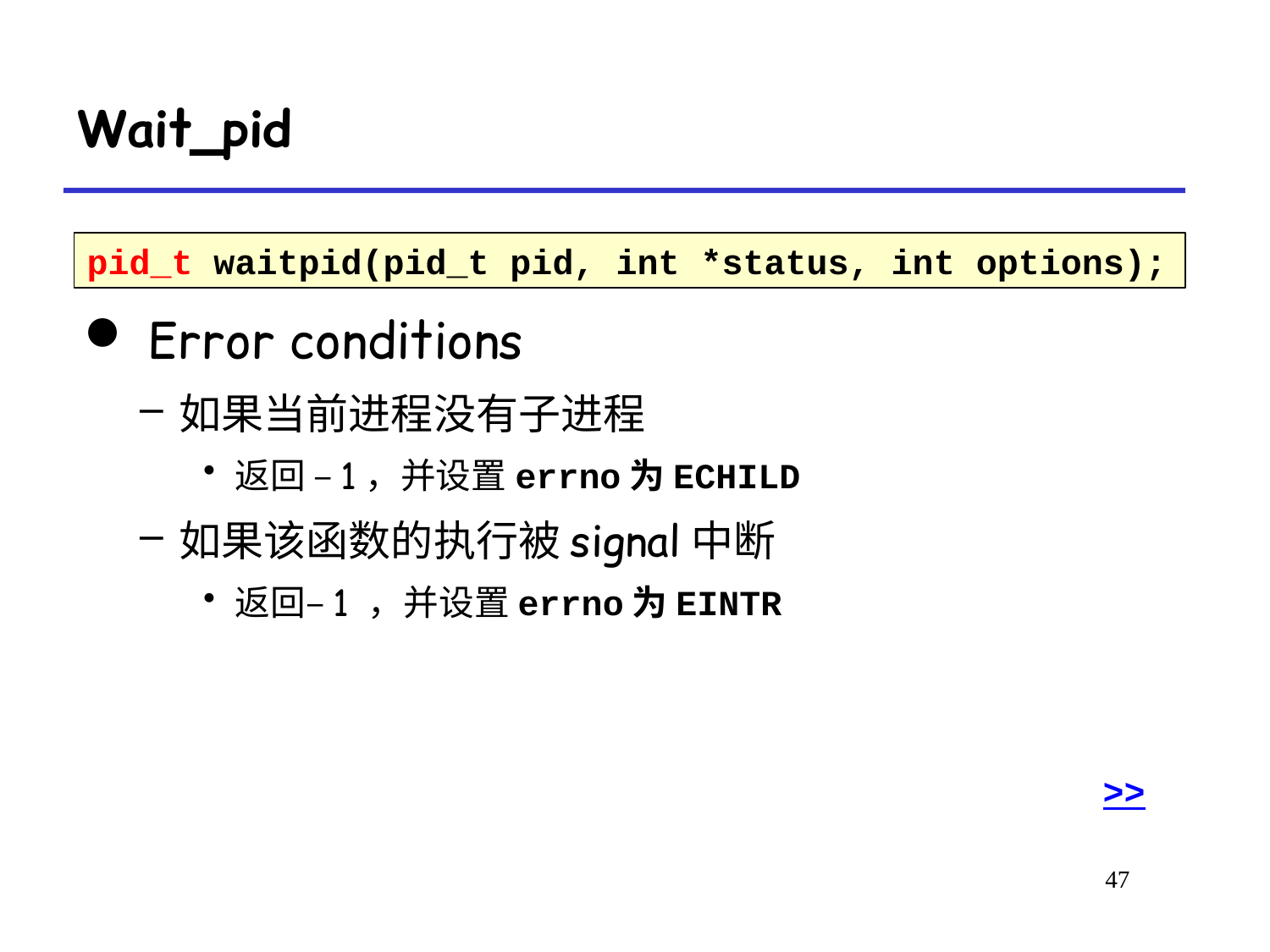

Wait_pid

Error conditions
如果当前进程没有子进程
返回 –1，并设置errno为ECHILD
如果该函数的执行被signal中断
返回–1 ，并设置errno为EINTR
pid_t waitpid(pid_t pid, int *status, int options);
>>
# 47